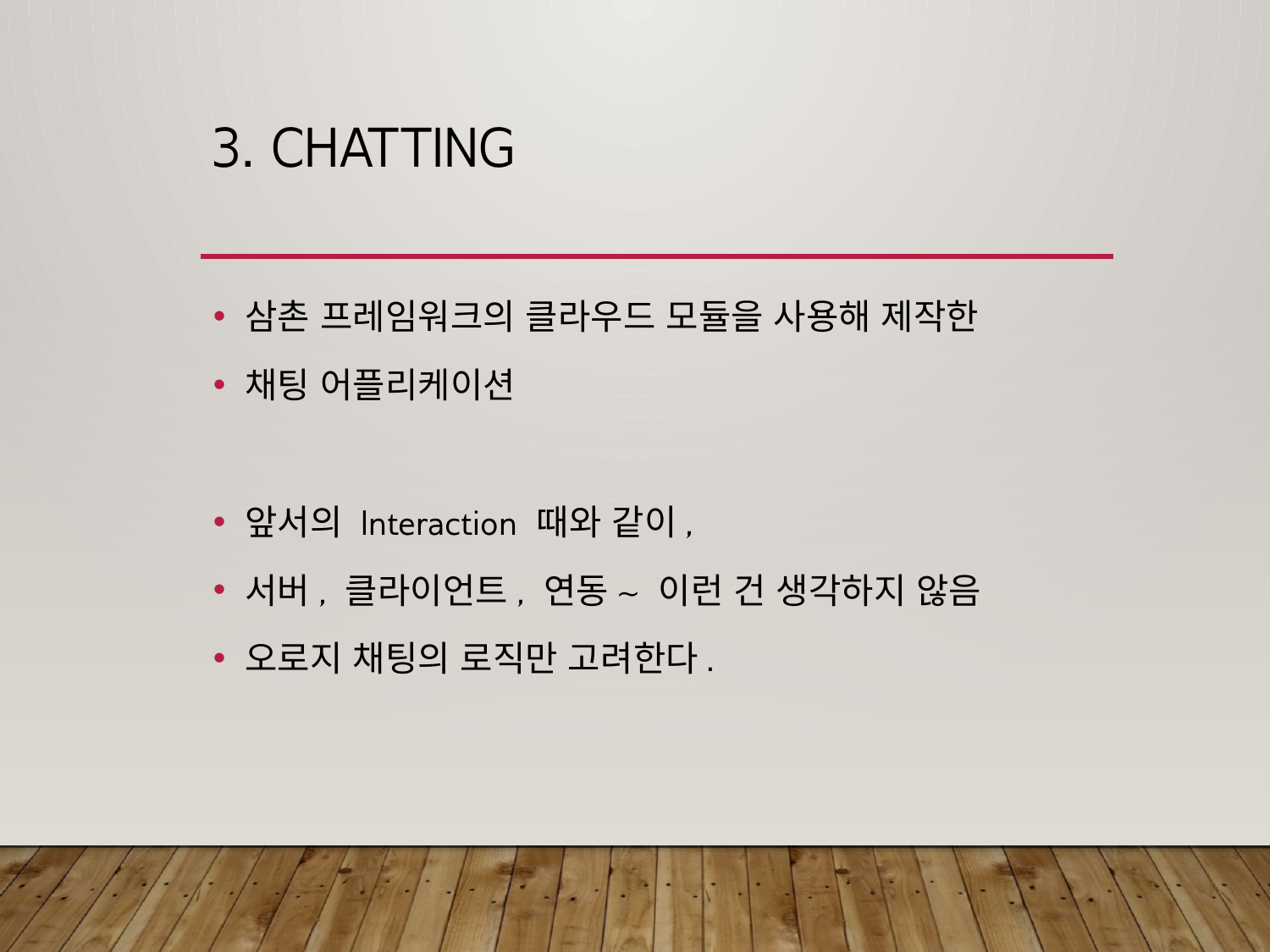

# 3. Chatting
삼촌 프레임워크의 클라우드 모듈을 사용해 제작한
채팅 어플리케이션

앞서의 Interaction 때와 같이,
서버, 클라이언트, 연동~ 이런 건 생각하지 않음
오로지 채팅의 로직만 고려한다.